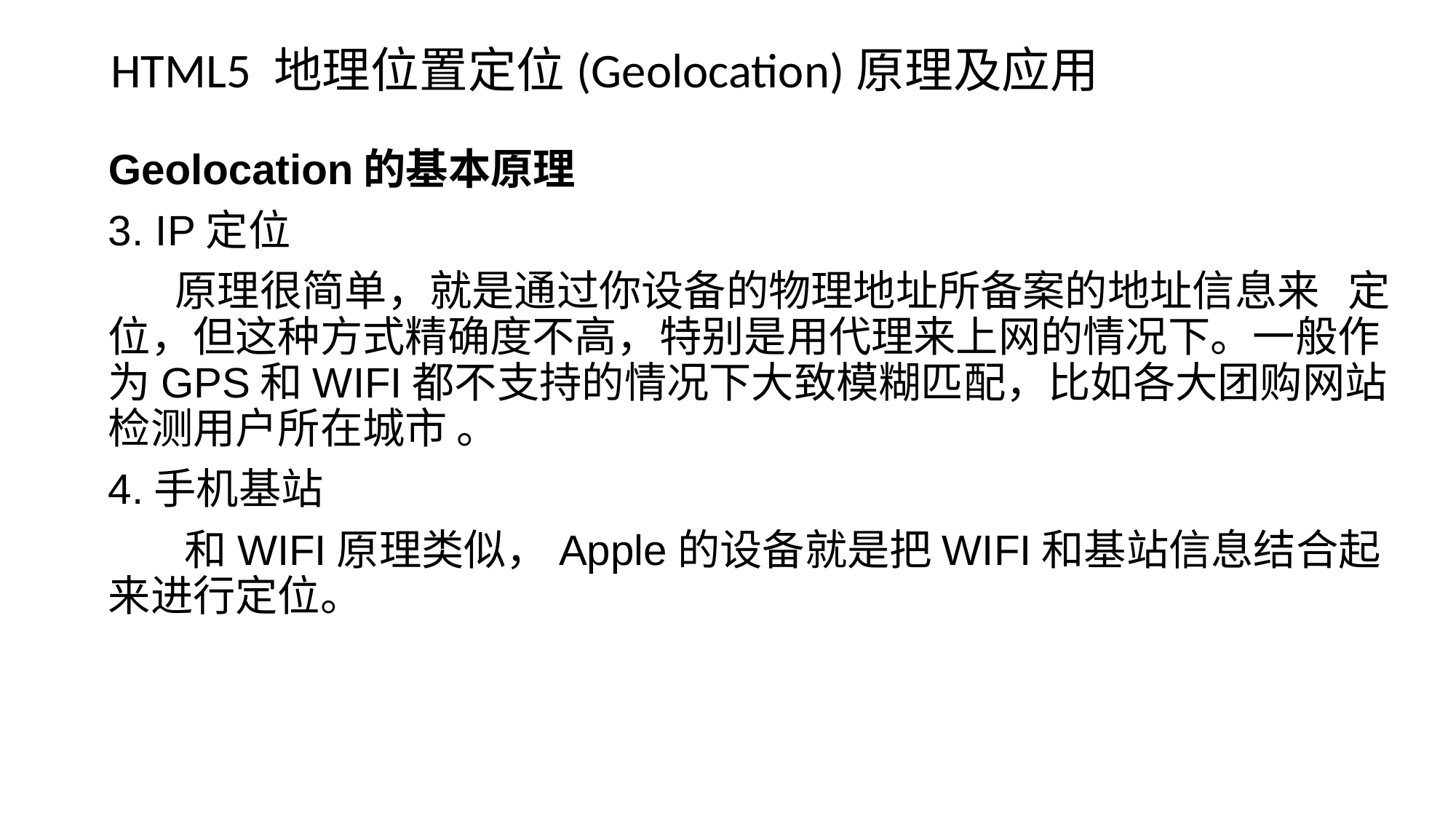

# HTML5 地理位置定位(Geolocation)原理及应用
Geolocation的基本原理
3. IP定位
      原理很简单，就是通过你设备的物理地址所备案的地址信息来   定位，但这种方式精确度不高，特别是用代理来上网的情况下。一般作为GPS和WIFI都不支持的情况下大致模糊匹配，比如各大团购网站检测用户所在城市 。
4.手机基站
       和WIFI原理类似，Apple的设备就是把WIFI和基站信息结合起来进行定位。